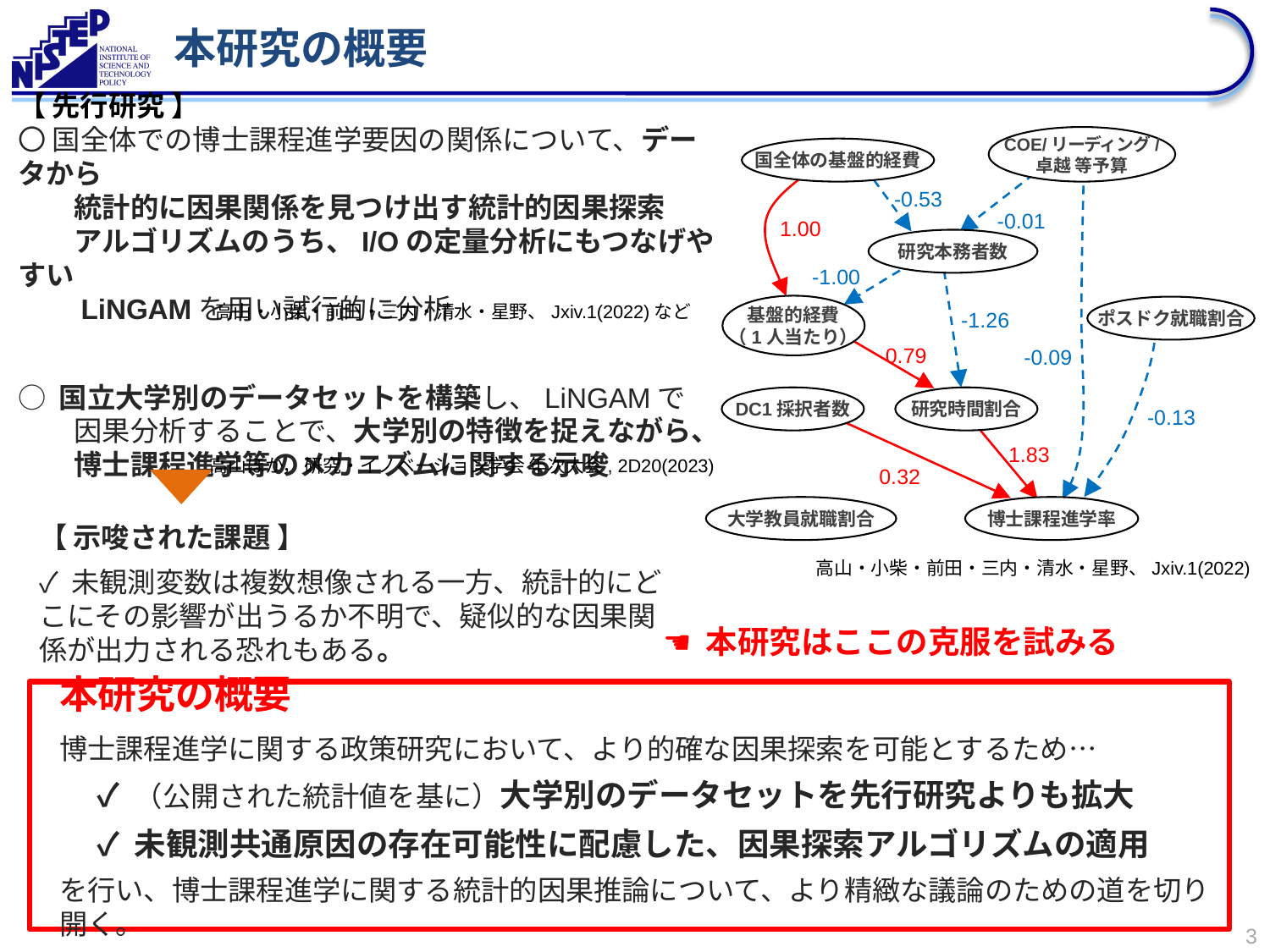

# 本研究の概要
【 先行研究 】
〇 国全体での博士課程進学要因の関係について、データから
　　統計的に因果関係を見つけ出す統計的因果探索
　　アルゴリズムのうち、I/Oの定量分析にもつなげやすい
　　LiNGAMを用い試行的に分析

○ 国立大学別のデータセットを構築し、LiNGAMで
　　因果分析することで、大学別の特徴を捉えながら、
　　博士課程進学等のメカニズムに関する示唆
COE/リーディング/
卓越 等予算
国全体の基盤的経費

-0.53
-0.01
1.00
研究本務者数
-1.00
基盤的経費
（1人当たり）
ポスドク就職割合

-1.26
0.79
-0.09
DC1採択者数
研究時間割合
-0.13
1.83
0.32
大学教員就職割合
博士課程進学率
高山・小柴・前田・三内・清水・星野、Jxiv.1(2022)など
高山ほか， 研究・イノベーション学会 年次大会, 2D20(2023)

【 示唆された課題 】
✓ 未観測変数は複数想像される一方、統計的にどこにその影響が出うるか不明で、疑似的な因果関係が出力される恐れもある。
高山・小柴・前田・三内・清水・星野、Jxiv.1(2022)
☚ 本研究はここの克服を試みる
本研究の概要
博士課程進学に関する政策研究において、より的確な因果探索を可能とするため…
✓ （公開された統計値を基に）大学別のデータセットを先行研究よりも拡大
✓ 未観測共通原因の存在可能性に配慮した、因果探索アルゴリズムの適用
を行い、博士課程進学に関する統計的因果推論について、より精緻な議論のための道を切り開く。
3